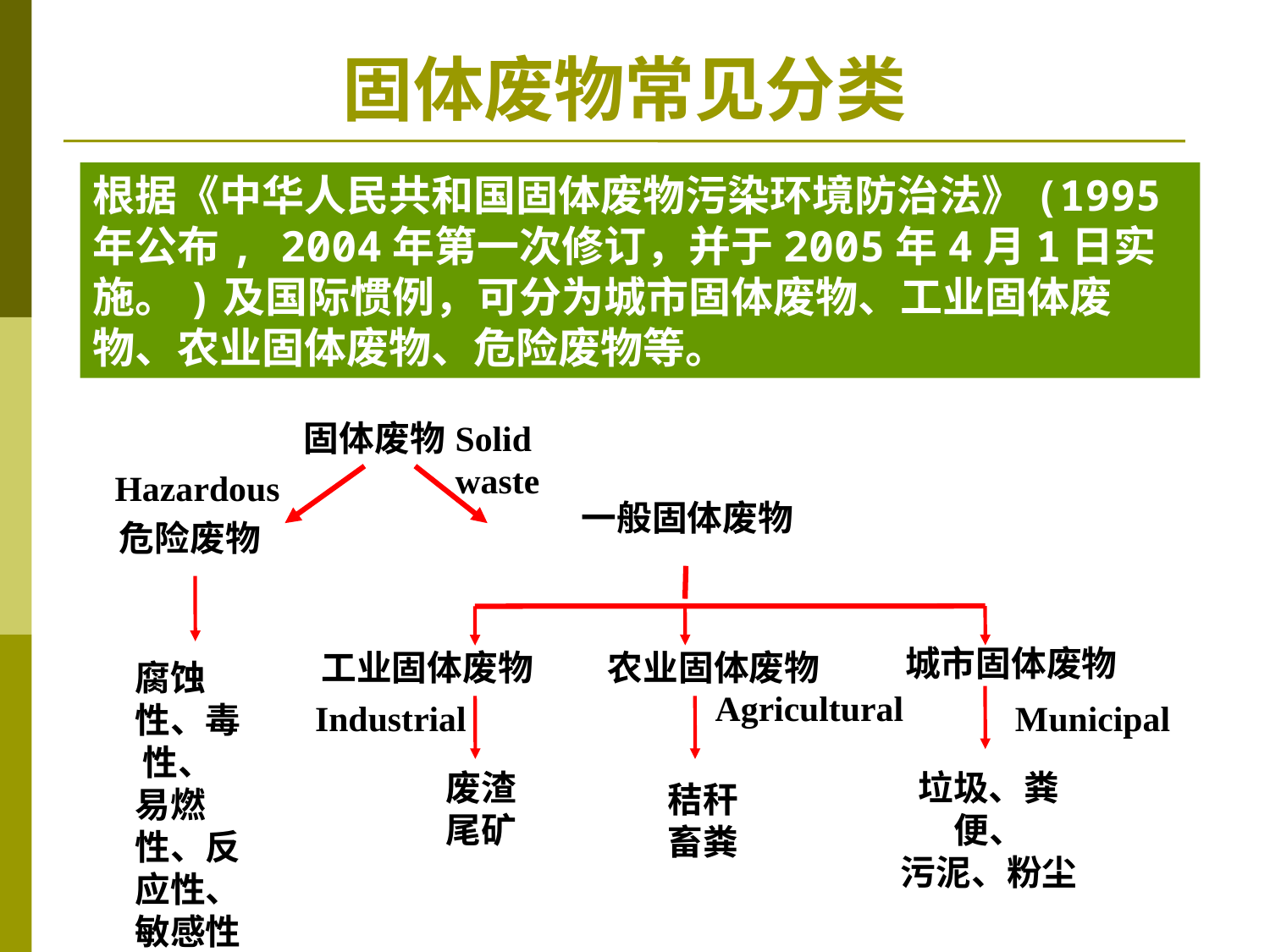

# 固体废物常见分类
根据《中华人民共和国固体废物污染环境防治法》(1995年公布, 2004年第一次修订，并于2005年4月1日实施。)及国际惯例，可分为城市固体废物、工业固体废物、农业固体废物、危险废物等。
固体废物
Solid waste
Hazardous

一般固体废物
危险废物

城市固体废物
工业固体废物
农业固体废物
腐蚀性、毒    性、
易燃性、反应性、
敏感性
Agricultural

Industrial

Municipal
废渣
尾矿
垃圾、粪便、
污泥、粉尘
秸秆
畜粪